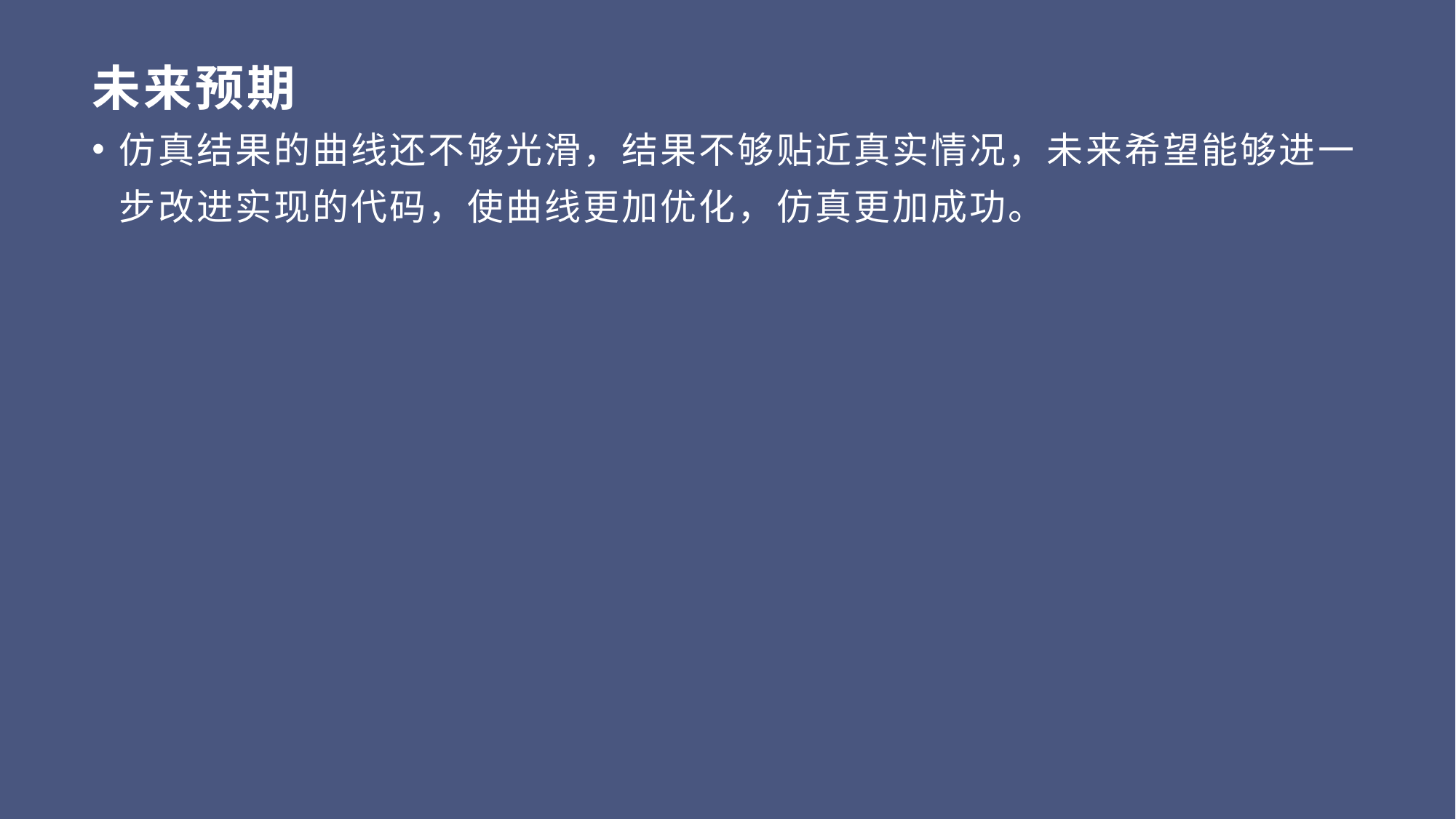

# 未来预期
仿真结果的曲线还不够光滑，结果不够贴近真实情况，未来希望能够进一步改进实现的代码，使曲线更加优化，仿真更加成功。